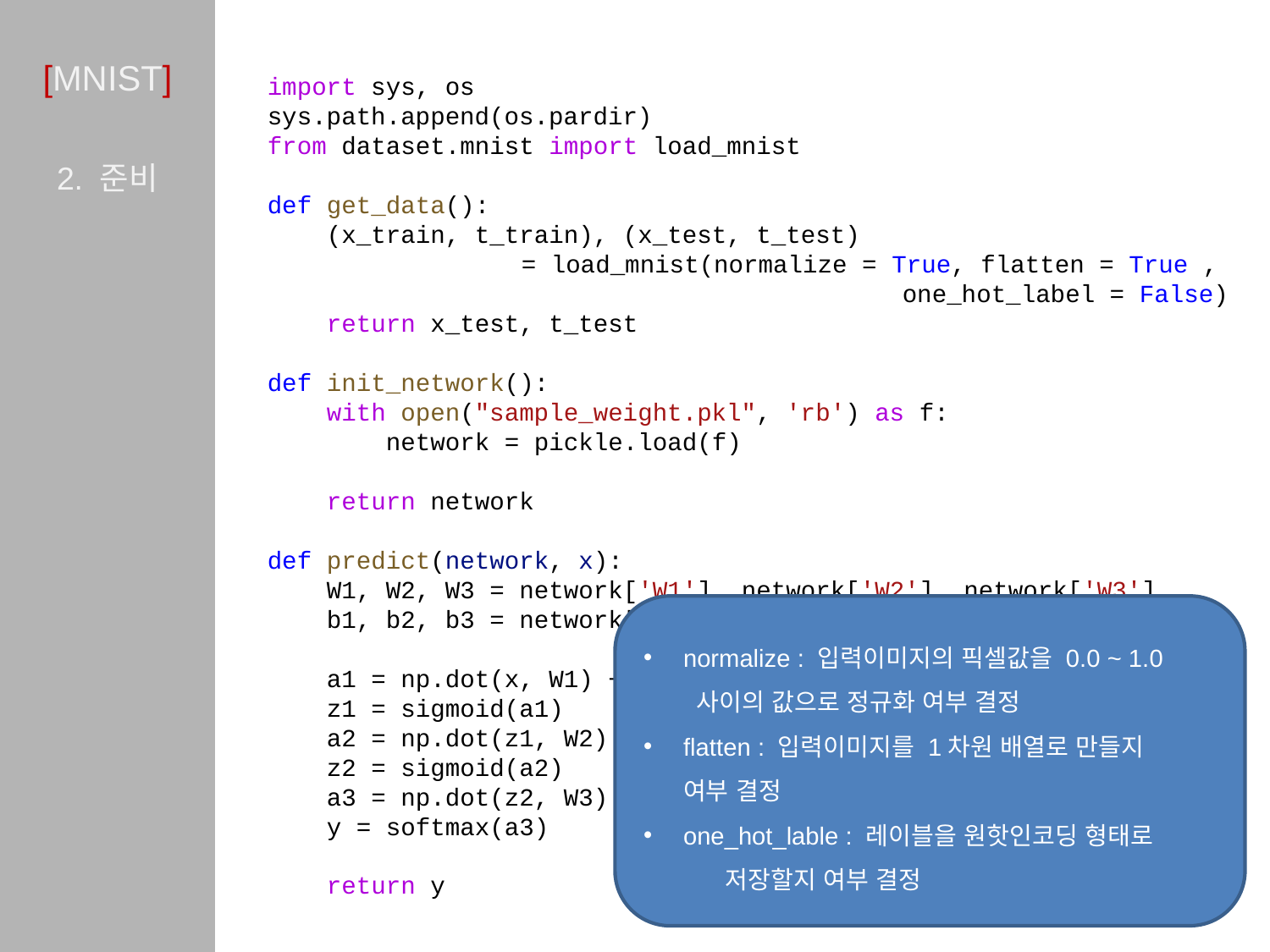

# [MNIST]
import sys, os
sys.path.append(os.pardir)
from dataset.mnist import load_mnist
def get_data():
    (x_train, t_train), (x_test, t_test) 						= load_mnist(normalize = True, flatten = True ,
		 			one_hot_label = False)
    return x_test, t_test
def init_network():
    with open("sample_weight.pkl", 'rb') as f:
        network = pickle.load(f)

    return network
def predict(network, x):
    W1, W2, W3 = network['W1'], network['W2'], network['W3']
    b1, b2, b3 = network['b1'], network['b2'], network['b3']

    a1 = np.dot(x, W1) + b1
    z1 = sigmoid(a1)
    a2 = np.dot(z1, W2) + b2
    z2 = sigmoid(a2)
    a3 = np.dot(z2, W3) + b3
    y = softmax(a3)

    return y

2. 준비
normalize : 입력이미지의 픽셀값을 0.0 ~ 1.0 	     사이의 값으로 정규화 여부 결정
flatten : 입력이미지를 1차원 배열로 만들지 	 여부 결정
one_hot_lable : 레이블을 원핫인코딩 형태로 	          저장할지 여부 결정